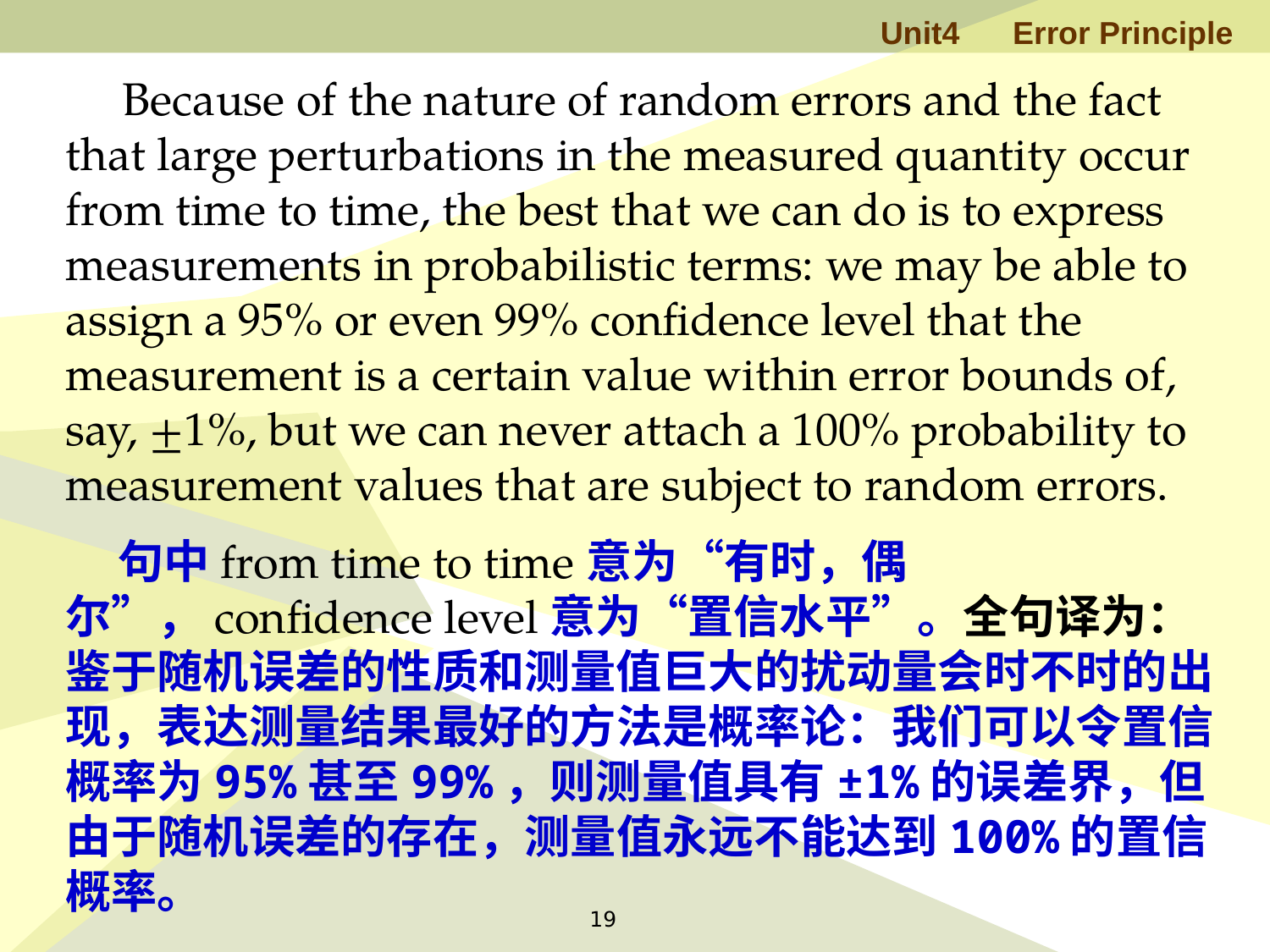

Because of the nature of random errors and the fact that large perturbations in the measured quantity occur from time to time, the best that we can do is to express measurements in probabilistic terms: we may be able to assign a 95% or even 99% confidence level that the measurement is a certain value within error bounds of, say, ±1%, but we can never attach a 100% probability to measurement values that are subject to random errors.
    句中from time to time意为“有时，偶尔”，confidence level意为“置信水平”。全句译为：鉴于随机误差的性质和测量值巨大的扰动量会时不时的出现，表达测量结果最好的方法是概率论：我们可以令置信概率为95%甚至99%，则测量值具有±1%的误差界，但由于随机误差的存在，测量值永远不能达到100%的置信概率。
19